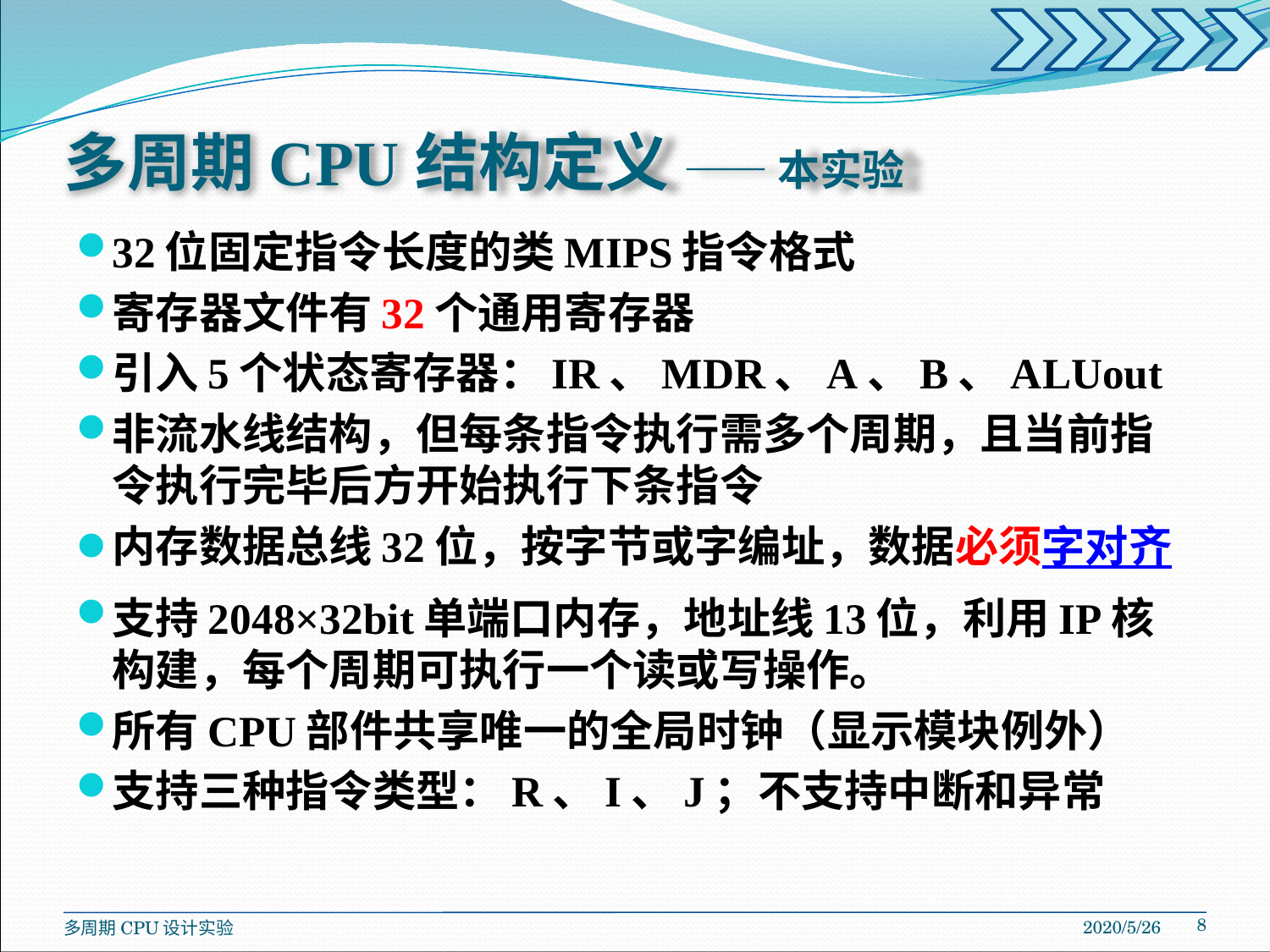

# 多周期CPU结构定义 —— 本实验
32位固定指令长度的类MIPS指令格式
寄存器文件有32个通用寄存器
引入5个状态寄存器：IR、MDR、A、B、ALUout
非流水线结构，但每条指令执行需多个周期，且当前指令执行完毕后方开始执行下条指令
内存数据总线32位，按字节或字编址，数据必须字对齐
支持2048×32bit单端口内存，地址线13位，利用IP核构建，每个周期可执行一个读或写操作。
所有CPU部件共享唯一的全局时钟（显示模块例外）
支持三种指令类型：R、I、J；不支持中断和异常

2020/5/26
8
多周期CPU设计实验